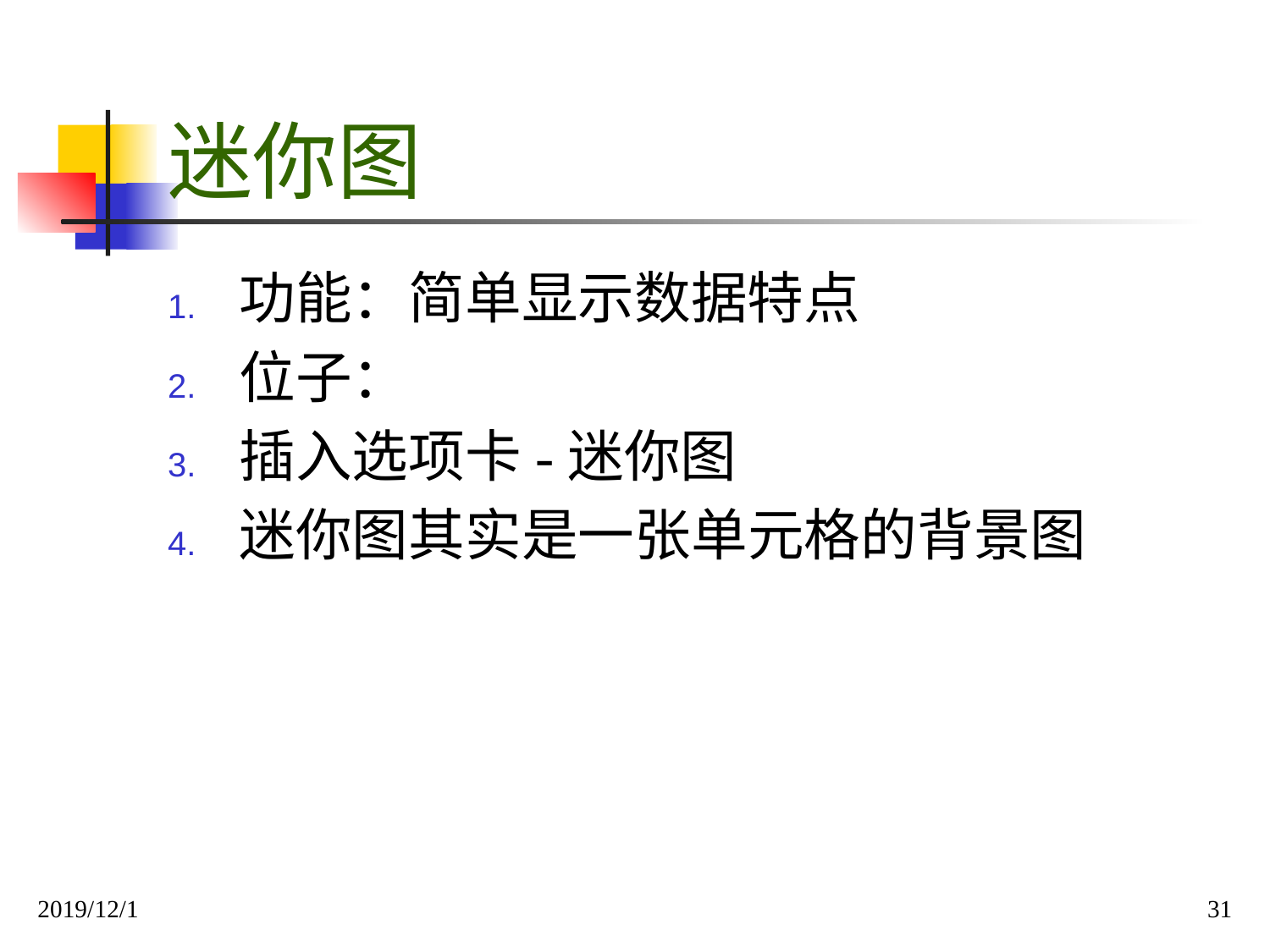

# 迷你图
功能：简单显示数据特点
位子：
插入选项卡-迷你图
迷你图其实是一张单元格的背景图

2019/12/1
31